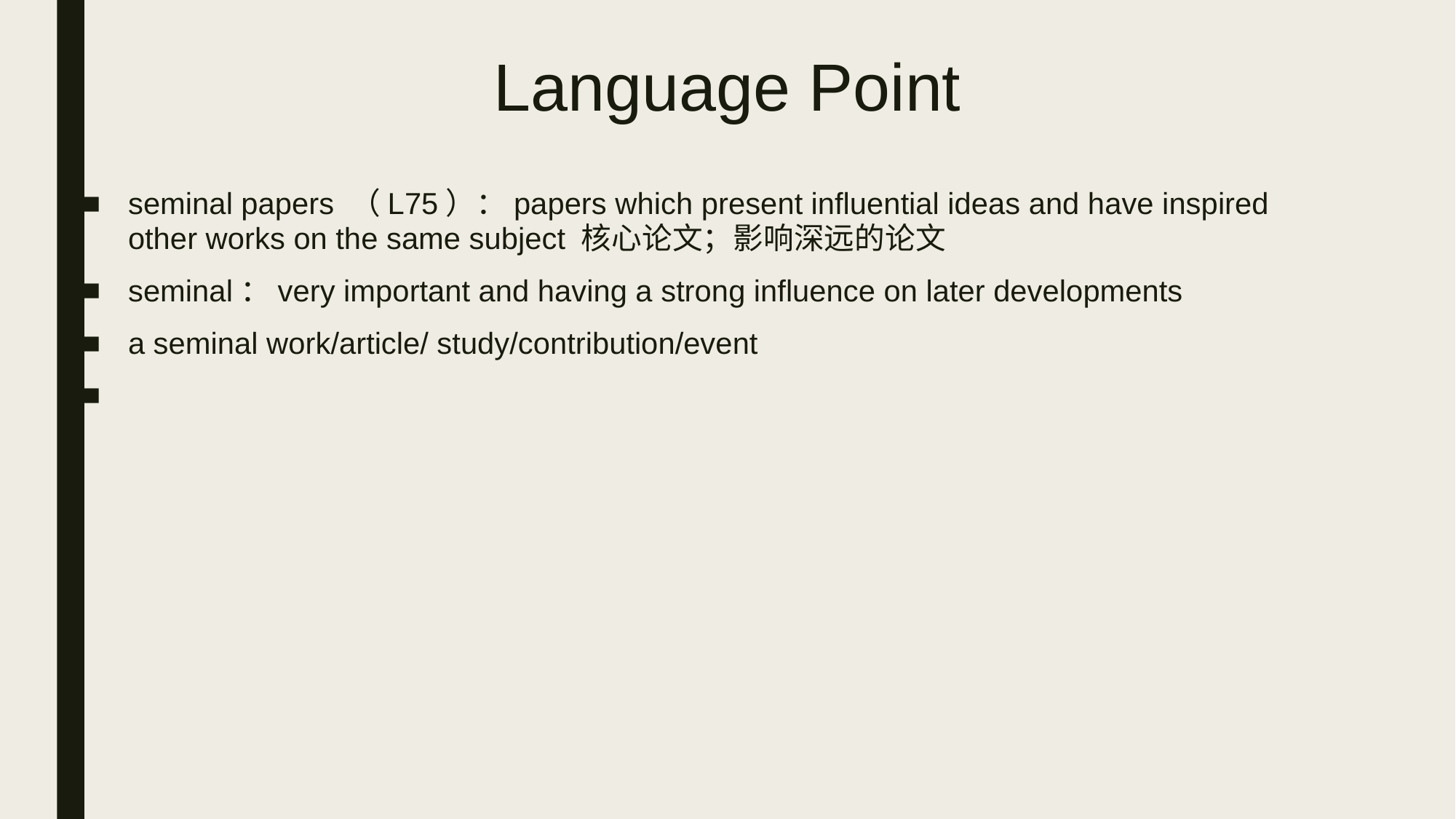

# Language Point
seminal papers （L75）：papers which present influential ideas and have inspired other works on the same subject 核心论文；影响深远的论文
seminal：very important and having a strong influence on later developments
a seminal work/article/ study/contribution/event